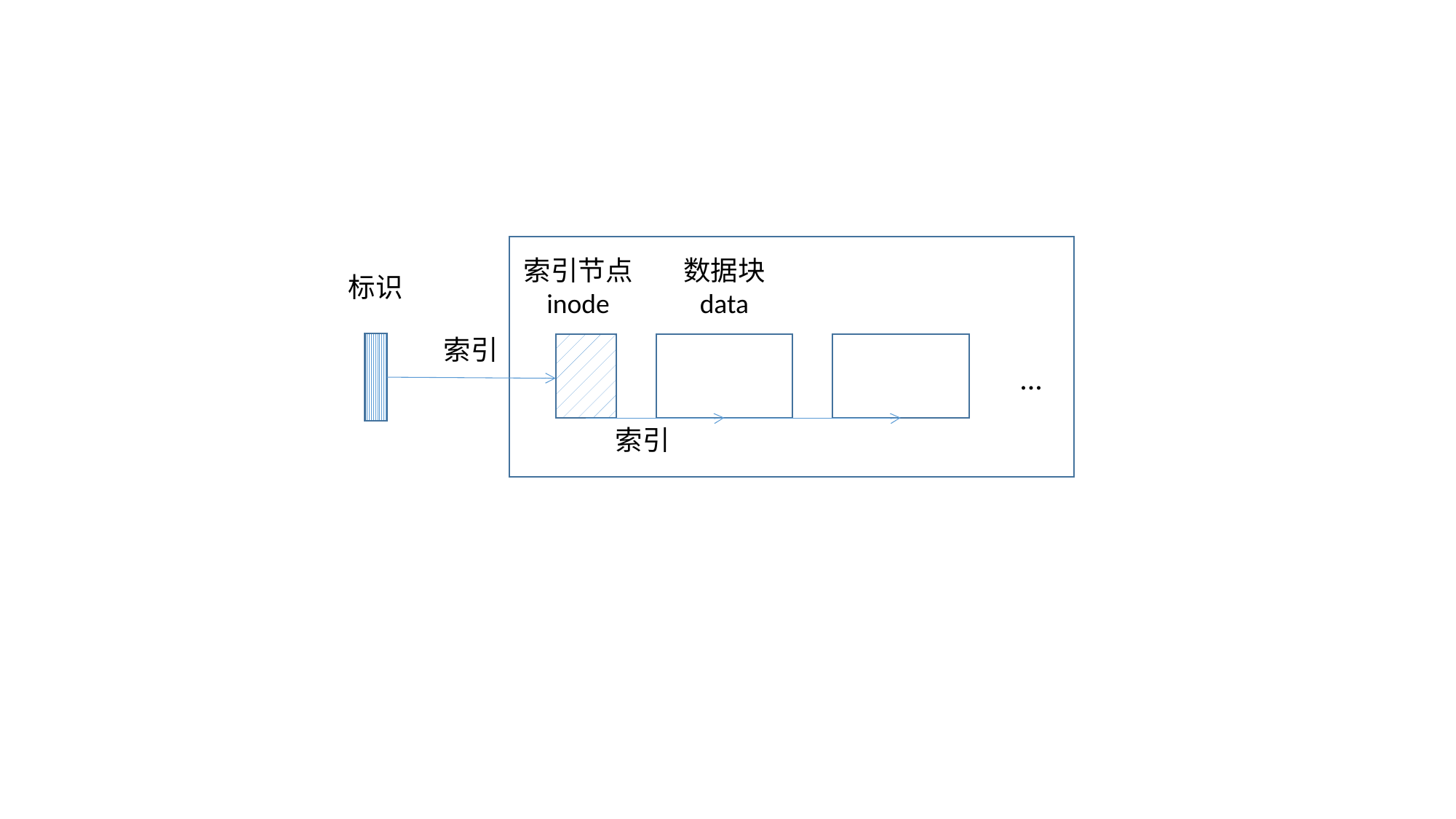

索引节点
inode
数据块
data
标识
索引

...
索引